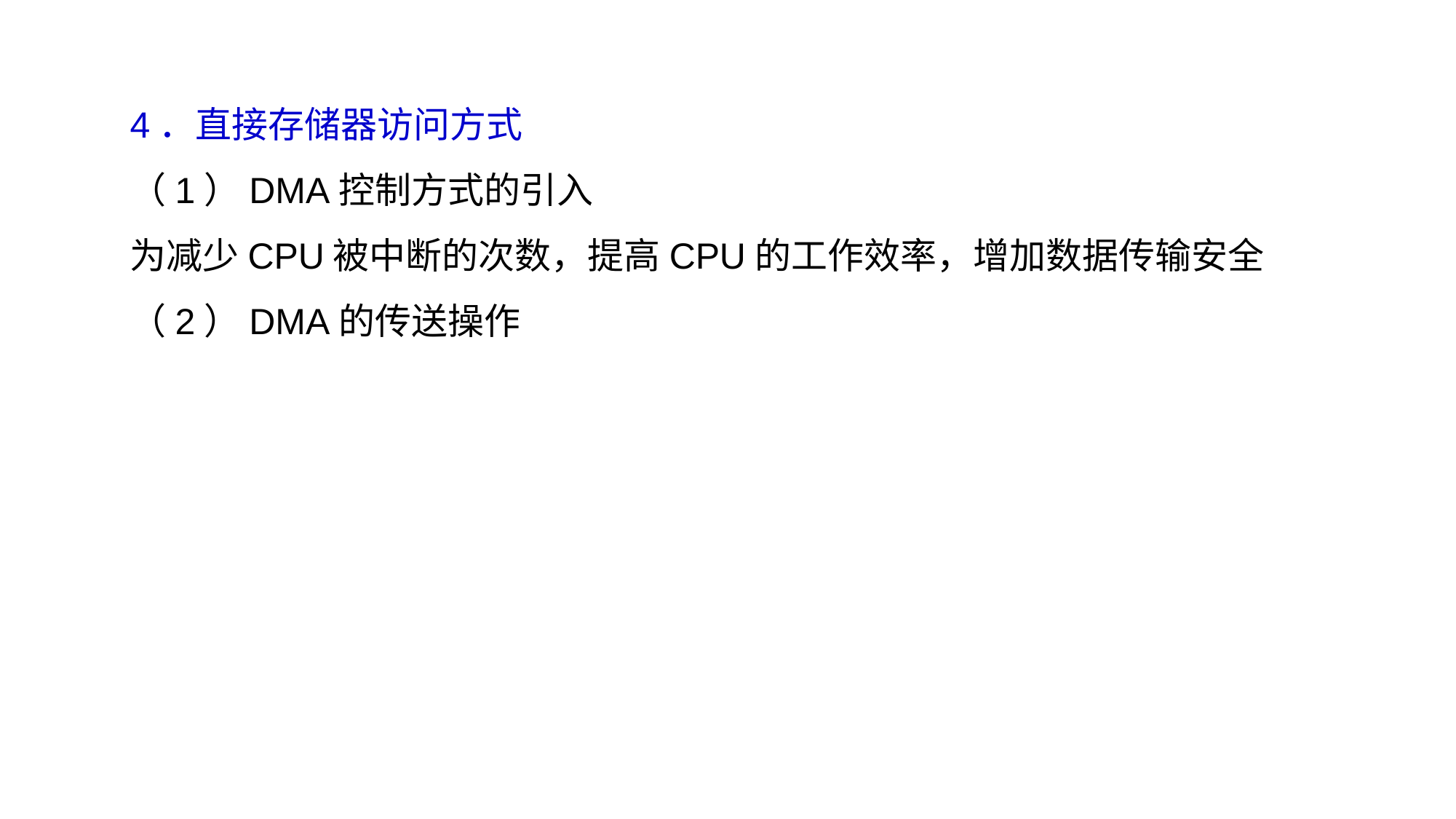

4．直接存储器访问方式
（1）DMA控制方式的引入
为减少CPU被中断的次数，提高CPU的工作效率，增加数据传输安全
（2）DMA的传送操作